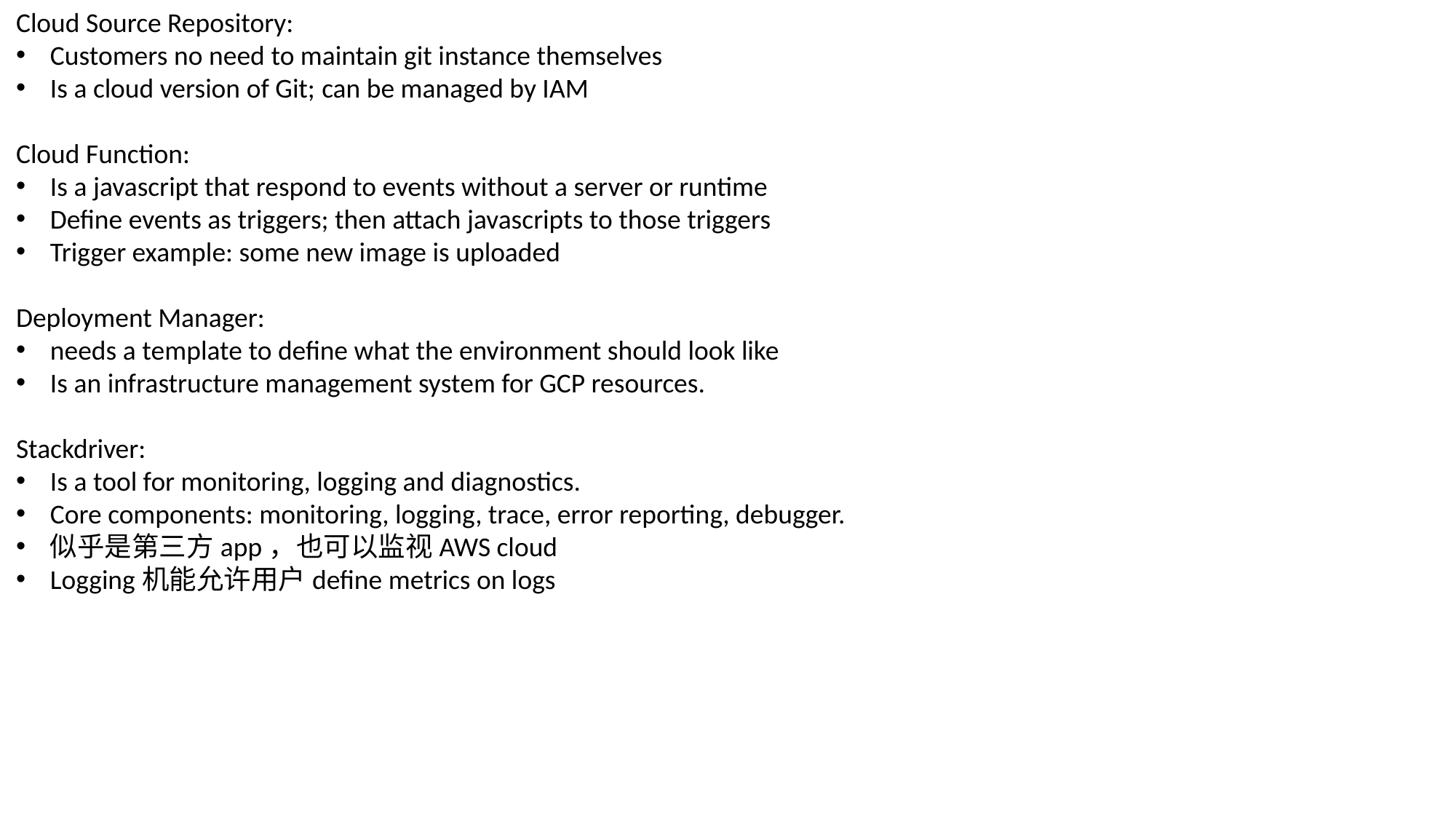

Cloud Source Repository:
Customers no need to maintain git instance themselves
Is a cloud version of Git; can be managed by IAM

Cloud Function:
Is a javascript that respond to events without a server or runtime
Define events as triggers; then attach javascripts to those triggers
Trigger example: some new image is uploaded

Deployment Manager:
needs a template to define what the environment should look like
Is an infrastructure management system for GCP resources.

Stackdriver:
Is a tool for monitoring, logging and diagnostics.
Core components: monitoring, logging, trace, error reporting, debugger.
似乎是第三方app，也可以监视AWS cloud
Logging机能允许用户define metrics on logs